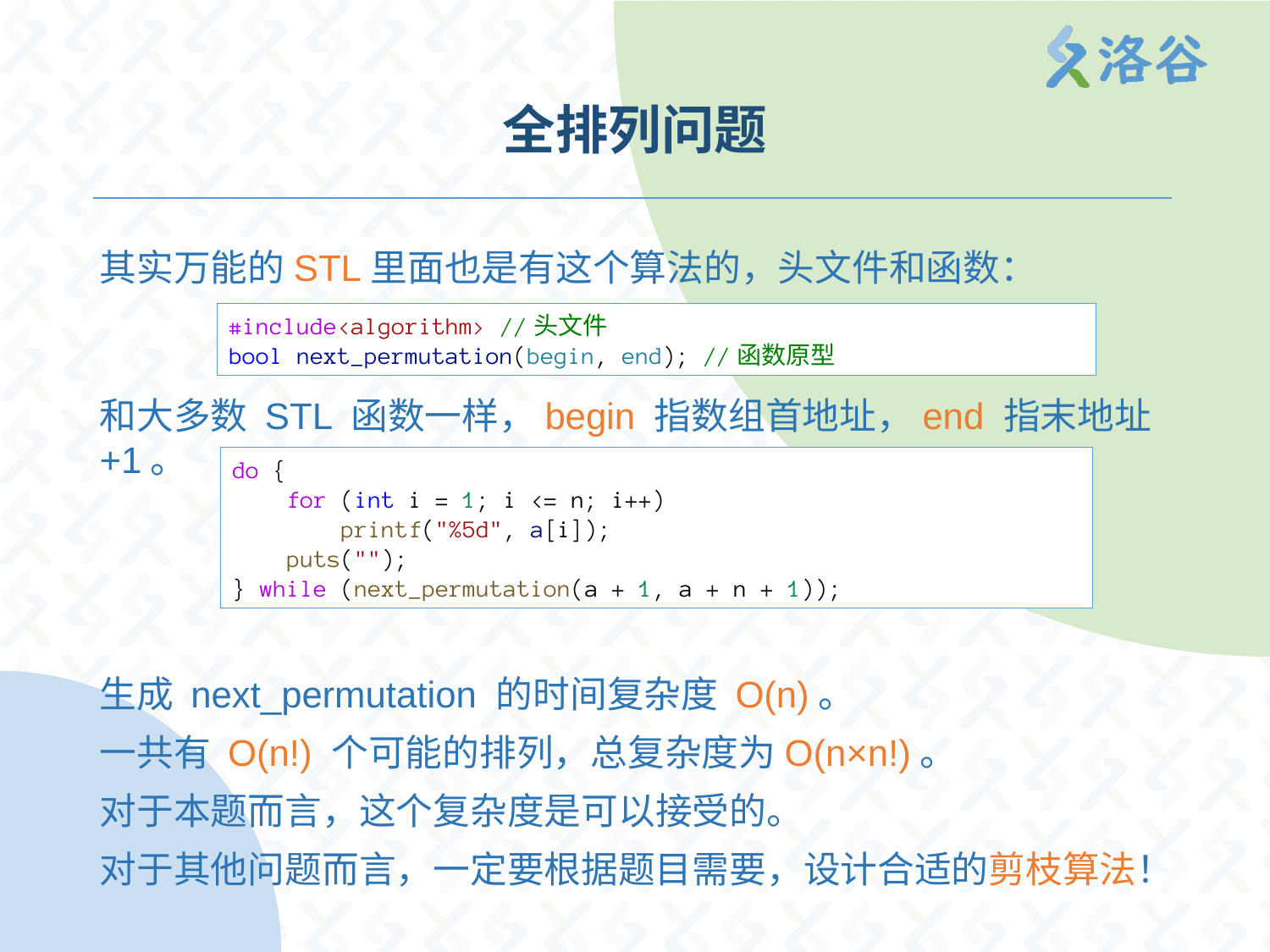

# 全排列问题
其实万能的STL里面也是有这个算法的，头文件和函数：
和大多数 STL 函数一样，begin 指数组首地址，end 指末地址+1。

生成 next_permutation 的时间复杂度 O(n)。
一共有 O(n!) 个可能的排列，总复杂度为O(n×n!)。
对于本题而言，这个复杂度是可以接受的。
对于其他问题而言，一定要根据题目需要，设计合适的剪枝算法！
#include<algorithm> //头文件
bool next_permutation(begin, end); //函数原型
do {
    for (int i = 1; i <= n; i++)
        printf("%5d", a[i]);
    puts("");
} while (next_permutation(a + 1, a + n + 1));